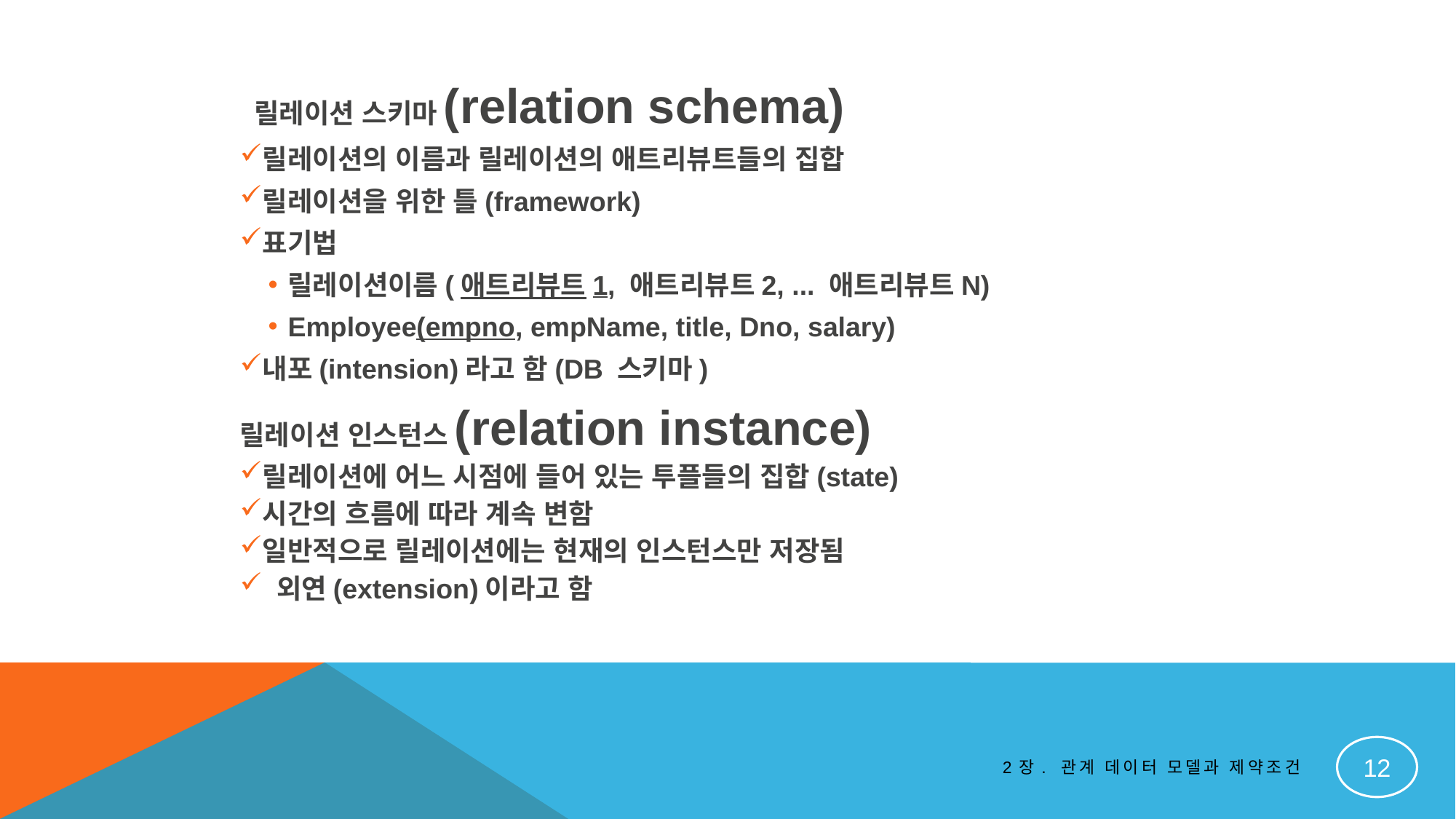

릴레이션 스키마(relation schema)
릴레이션의 이름과 릴레이션의 애트리뷰트들의 집합
릴레이션을 위한 틀(framework)
표기법
릴레이션이름(애트리뷰트1, 애트리뷰트2, ... 애트리뷰트N)
Employee(empno, empName, title, Dno, salary)
내포(intension)라고 함(DB 스키마)
릴레이션 인스턴스(relation instance)
릴레이션에 어느 시점에 들어 있는 투플들의 집합(state)
시간의 흐름에 따라 계속 변함
일반적으로 릴레이션에는 현재의 인스턴스만 저장됨
 외연(extension)이라고 함

12
2장. 관계 데이터 모델과 제약조건